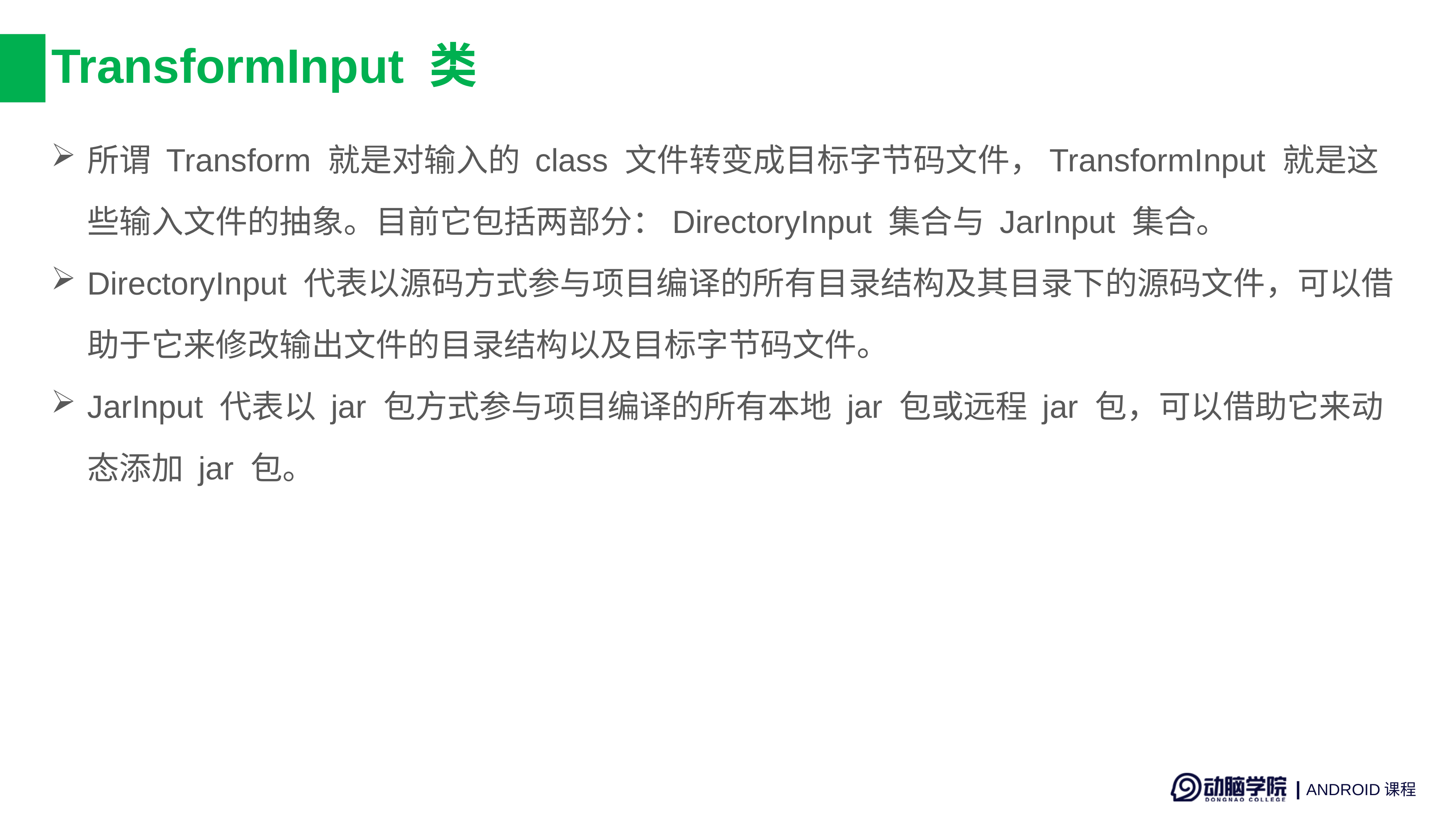

# TransformInput 类
所谓 Transform 就是对输入的 class 文件转变成目标字节码文件，TransformInput 就是这些输入文件的抽象。目前它包括两部分：DirectoryInput 集合与 JarInput 集合。
DirectoryInput 代表以源码方式参与项目编译的所有目录结构及其目录下的源码文件，可以借助于它来修改输出文件的目录结构以及目标字节码文件。
JarInput 代表以 jar 包方式参与项目编译的所有本地 jar 包或远程 jar 包，可以借助它来动态添加 jar 包。